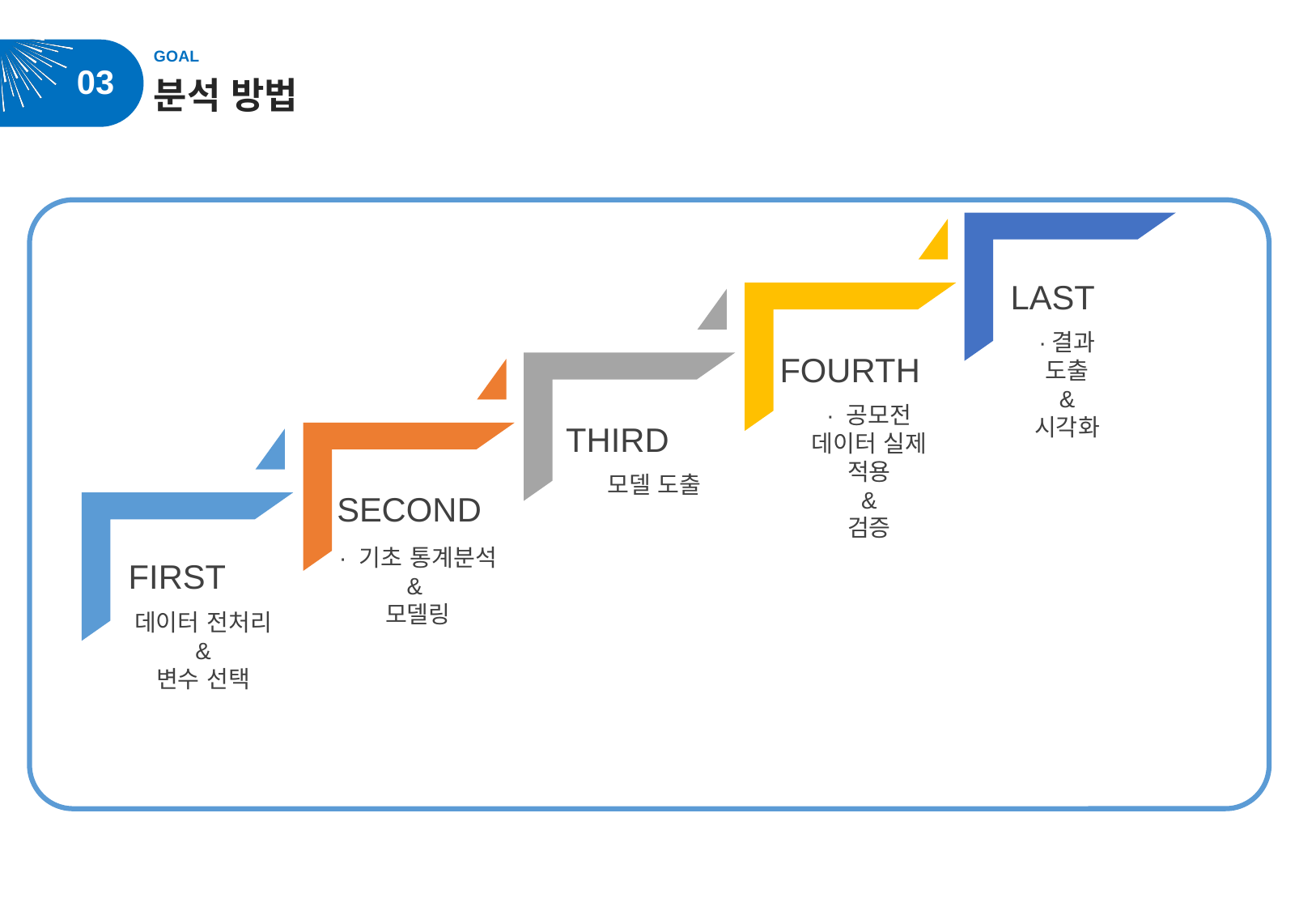

GOAL
03
분석 방법

LAST

·결과 도출
&
시각화
FOURTH

· 공모전 데이터 실제 적용
&
검증
THIRD

모델 도출
SECOND

· 기초 통계분석 &
모델링
FIRST
데이터 전처리
&
변수 선택